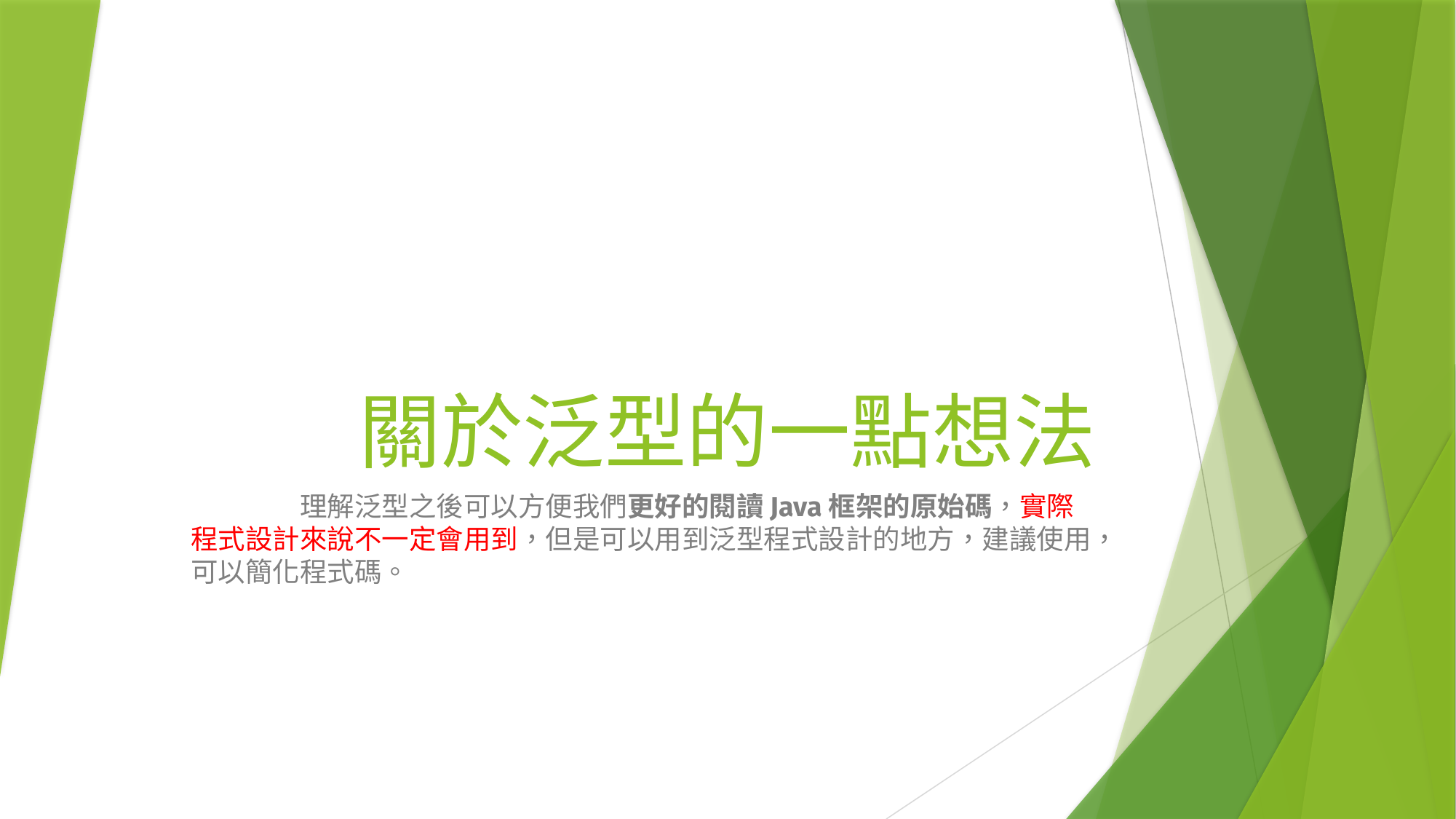

# 關於泛型的一點想法
	理解泛型之後可以方便我們更好的閱讀Java框架的原始碼，實際程式設計來說不一定會用到，但是可以用到泛型程式設計的地方，建議使用，可以簡化程式碼。